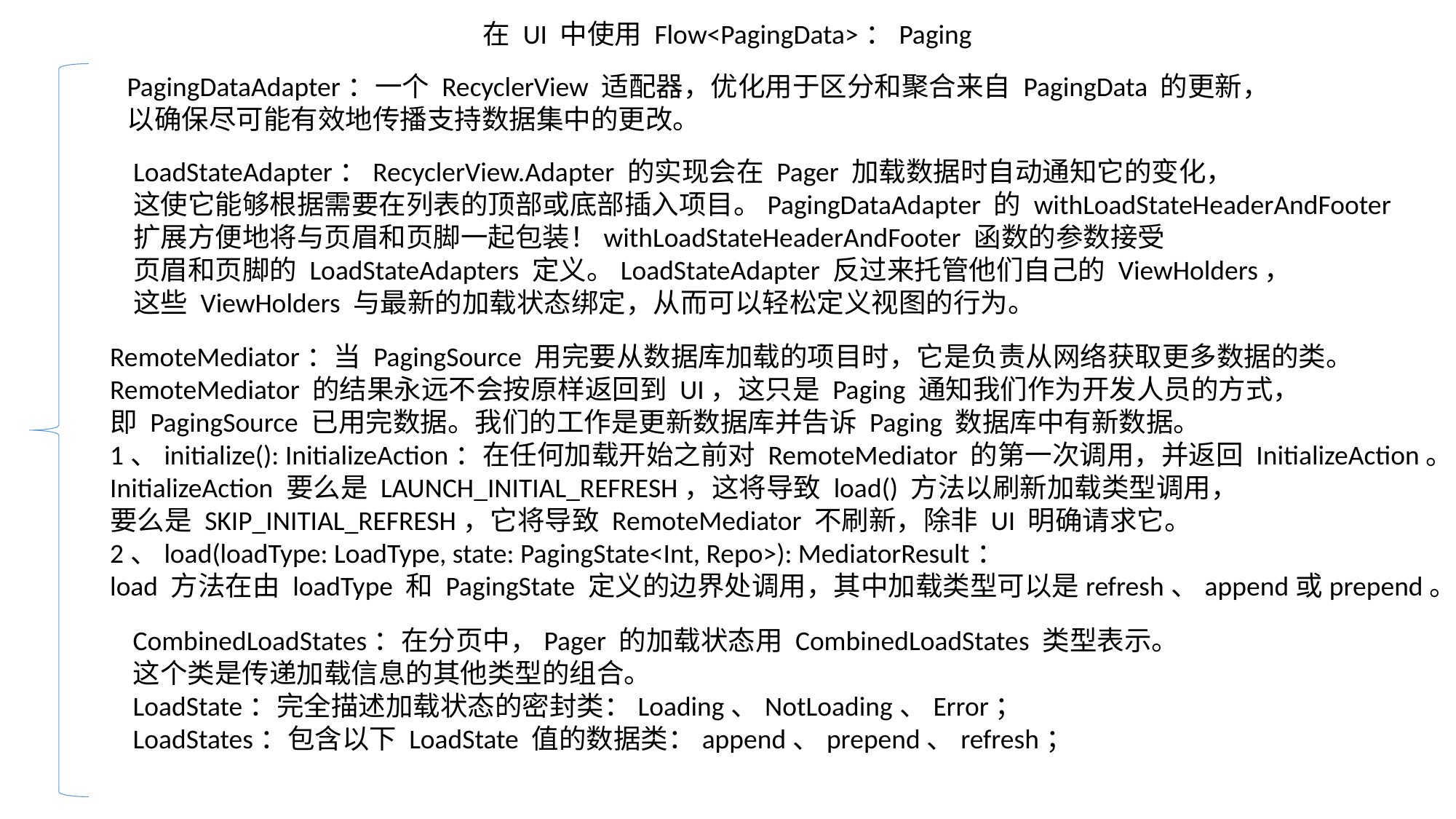

在 UI 中使用 Flow<PagingData>：Paging

PagingDataAdapter：一个 RecyclerView 适配器，优化用于区分和聚合来自 PagingData 的更新，
以确保尽可能有效地传播支持数据集中的更改。
LoadStateAdapter：RecyclerView.Adapter 的实现会在 Pager 加载数据时自动通知它的变化，
这使它能够根据需要在列表的顶部或底部插入项目。PagingDataAdapter 的 withLoadStateHeaderAndFooter
扩展方便地将与页眉和页脚一起包装！withLoadStateHeaderAndFooter 函数的参数接受
页眉和页脚的 LoadStateAdapters 定义。LoadStateAdapter 反过来托管他们自己的 ViewHolders，
这些 ViewHolders 与最新的加载状态绑定，从而可以轻松定义视图的行为。
RemoteMediator：当 PagingSource 用完要从数据库加载的项目时，它是负责从网络获取更多数据的类。
RemoteMediator 的结果永远不会按原样返回到 UI，这只是 Paging 通知我们作为开发人员的方式，
即 PagingSource 已用完数据。我们的工作是更新数据库并告诉 Paging 数据库中有新数据。
1、initialize(): InitializeAction：在任何加载开始之前对 RemoteMediator 的第一次调用，并返回 InitializeAction。
InitializeAction 要么是 LAUNCH_INITIAL_REFRESH，这将导致 load() 方法以刷新加载类型调用，
要么是 SKIP_INITIAL_REFRESH，它将导致 RemoteMediator 不刷新，除非 UI 明确请求它。
2、load(loadType: LoadType, state: PagingState<Int, Repo>): MediatorResult：
load 方法在由 loadType 和 PagingState 定义的边界处调用，其中加载类型可以是refresh、append或prepend。
CombinedLoadStates：在分页中，Pager 的加载状态用 CombinedLoadStates 类型表示。
这个类是传递加载信息的其他类型的组合。
LoadState：完全描述加载状态的密封类：Loading、NotLoading、Error；
LoadStates：包含以下 LoadState 值的数据类：append、prepend、refresh；